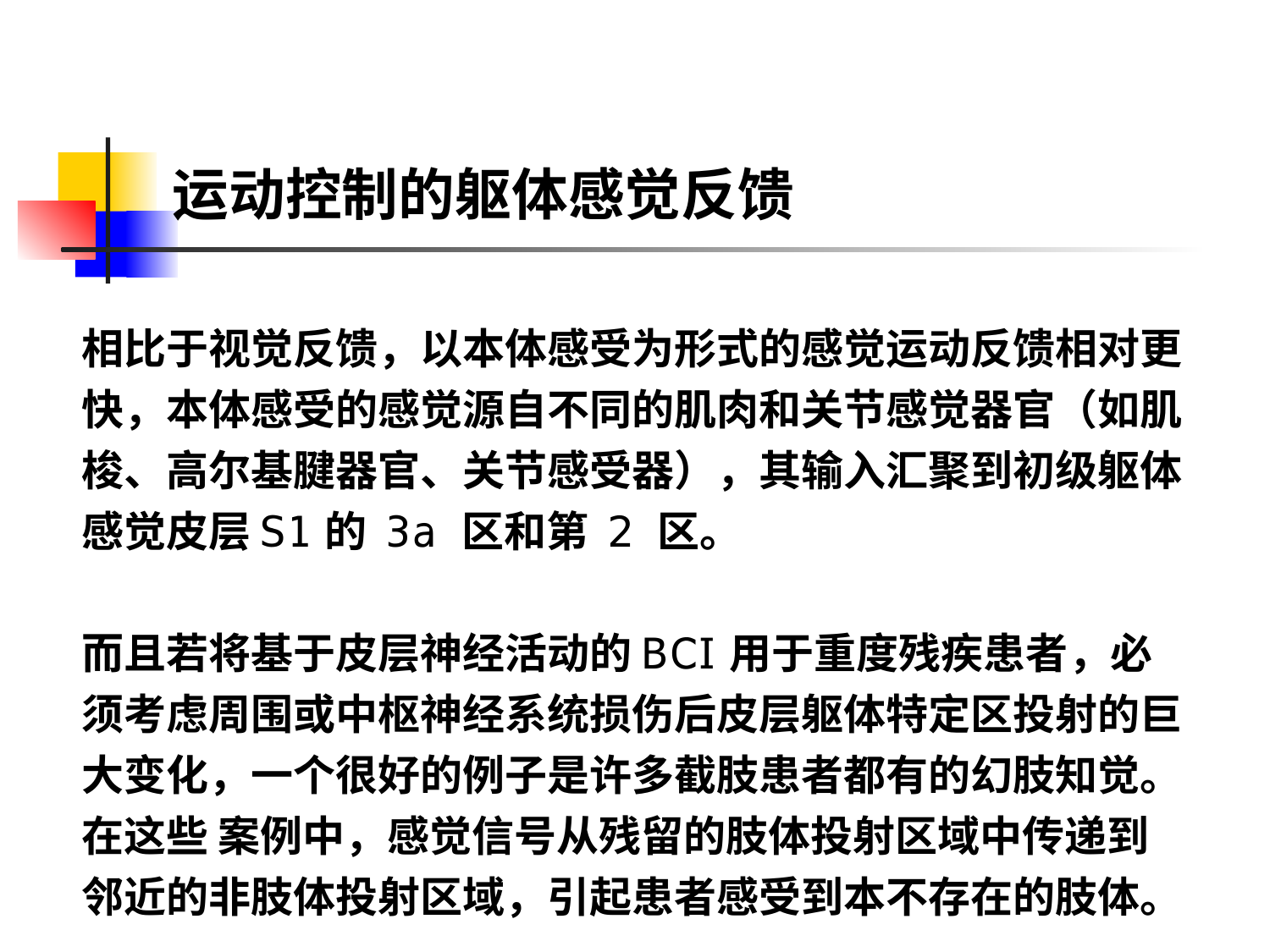

# 运动控制的躯体感觉反馈
相比于视觉反馈，以本体感受为形式的感觉运动反馈相对更快，本体感受的感觉源自不同的肌肉和关节感觉器官（如肌梭、高尔基腱器官、关节感受器），其输入汇聚到初级躯体感觉皮层S1的 3a 区和第 2 区。

而且若将基于皮层神经活动的BCI用于重度残疾患者，必须考虑周围或中枢神经系统损伤后皮层躯体特定区投射的巨大变化，一个很好的例子是许多截肢患者都有的幻肢知觉。在这些 案例中，感觉信号从残留的肢体投射区域中传递到邻近的非肢体投射区域，引起患者感受到本不存在的肢体。